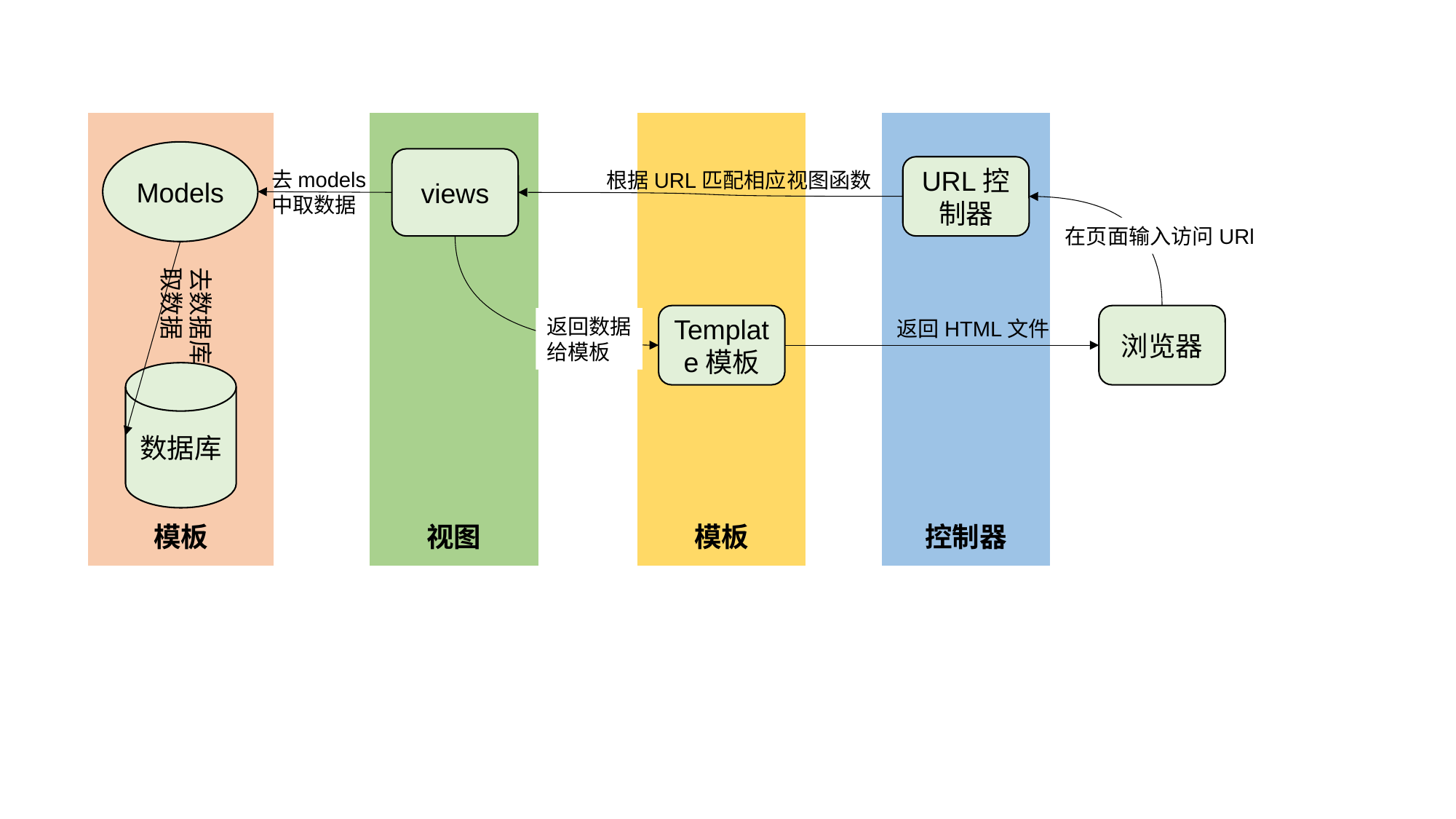

模板

模板

控制器

视图
Models
views
URL控
制器
去models
中取数据
根据URL匹配相应视图函数
在页面输入访问URl
去数据库取数据
Template模板
浏览器
返回数据
给模板
返回HTML文件
数据库